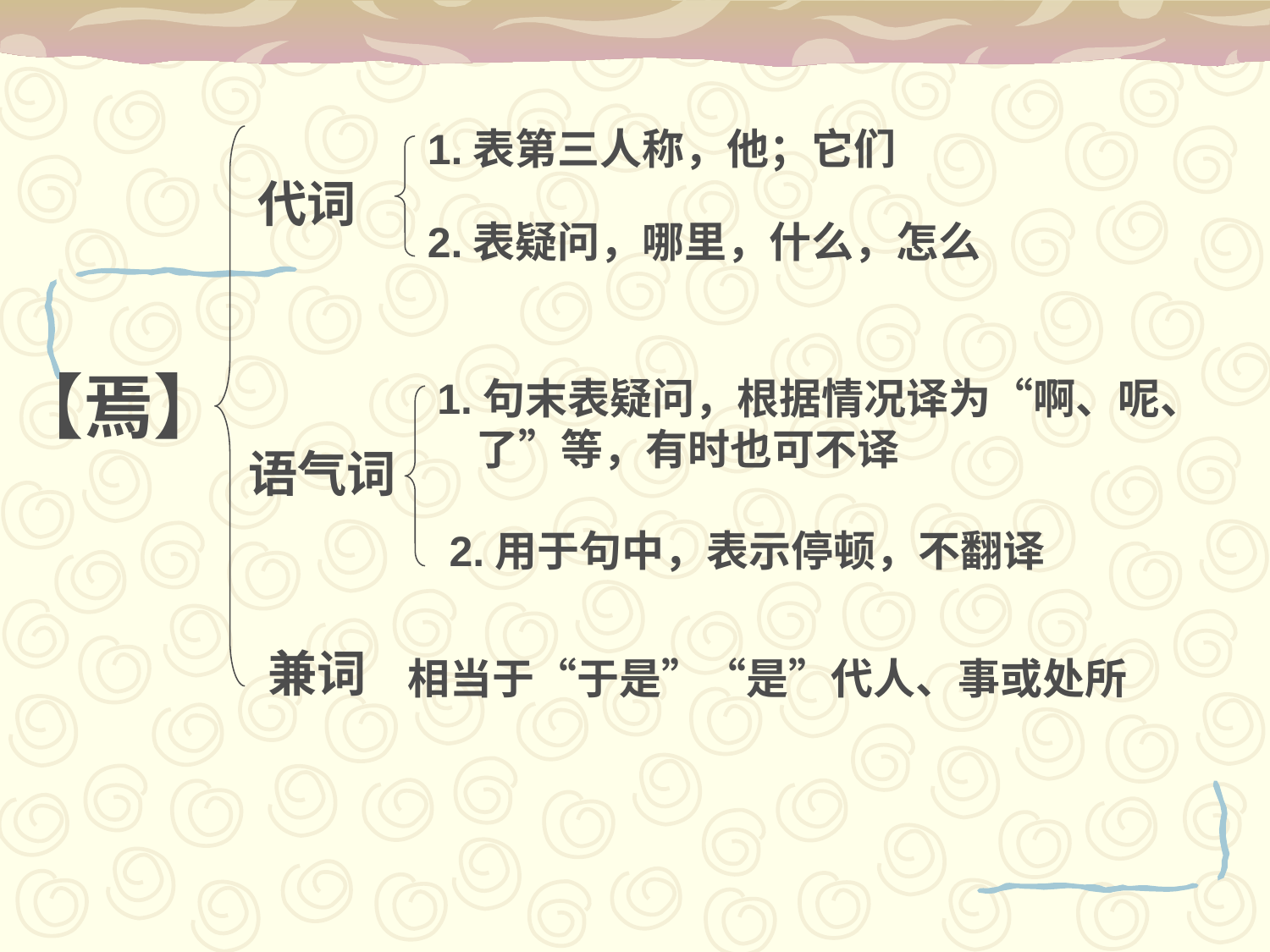

1.表第三人称，他；它们

2.表疑问，哪里，什么，怎么

代词
【焉】
1.句末表疑问，根据情况译为“啊、呢、
   了”等，有时也可不译

 2.用于句中，表示停顿，不翻译

语气词
兼词
相当于“于是”“是”代人、事或处所